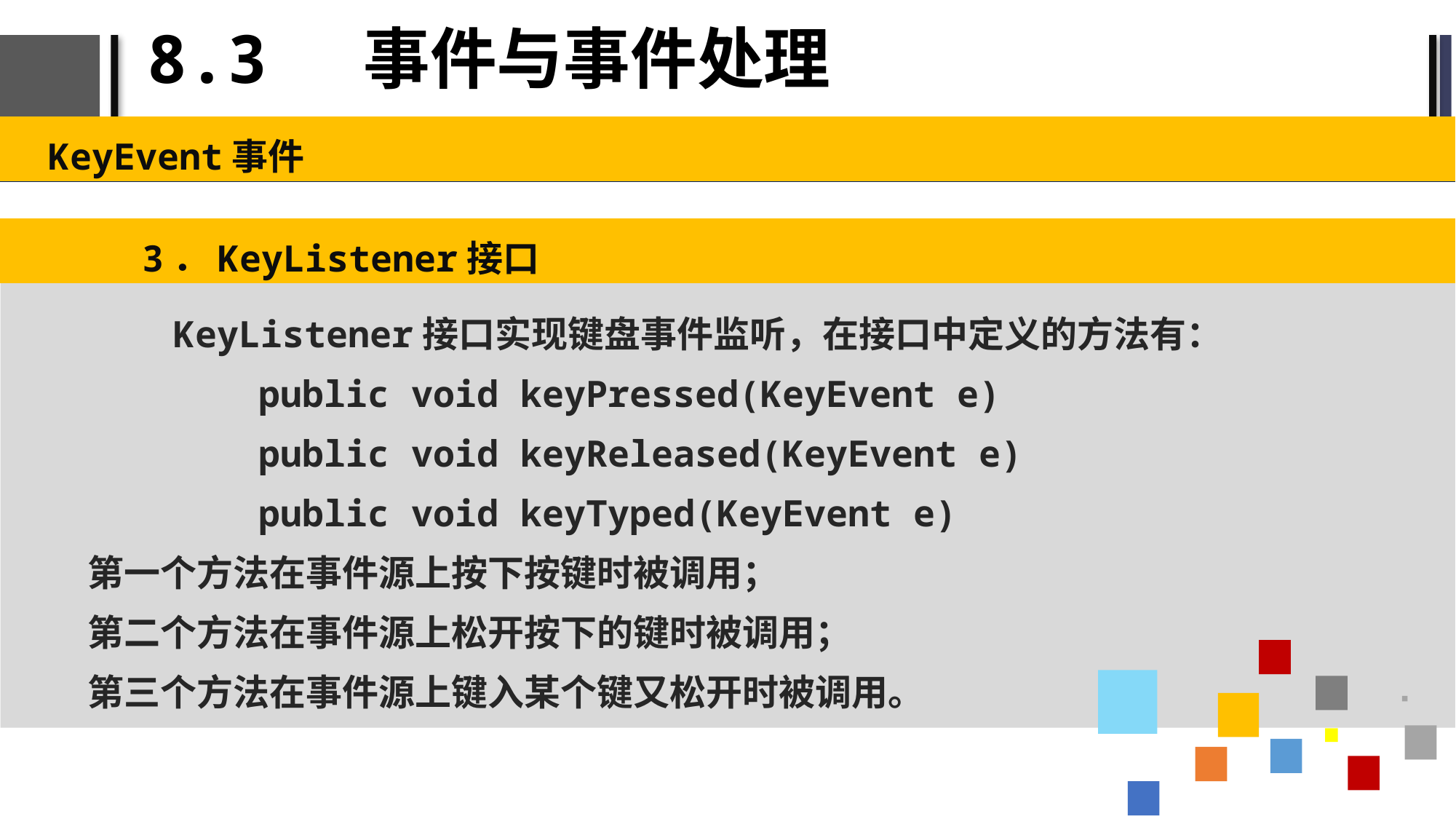

# 8.3  事件与事件处理

KeyEvent事件

3．KeyListener接口

KeyListener接口实现键盘事件监听，在接口中定义的方法有：
public void keyPressed(KeyEvent e)
public void keyReleased(KeyEvent e)
public void keyTyped(KeyEvent e)
第一个方法在事件源上按下按键时被调用；
第二个方法在事件源上松开按下的键时被调用；
第三个方法在事件源上键入某个键又松开时被调用。